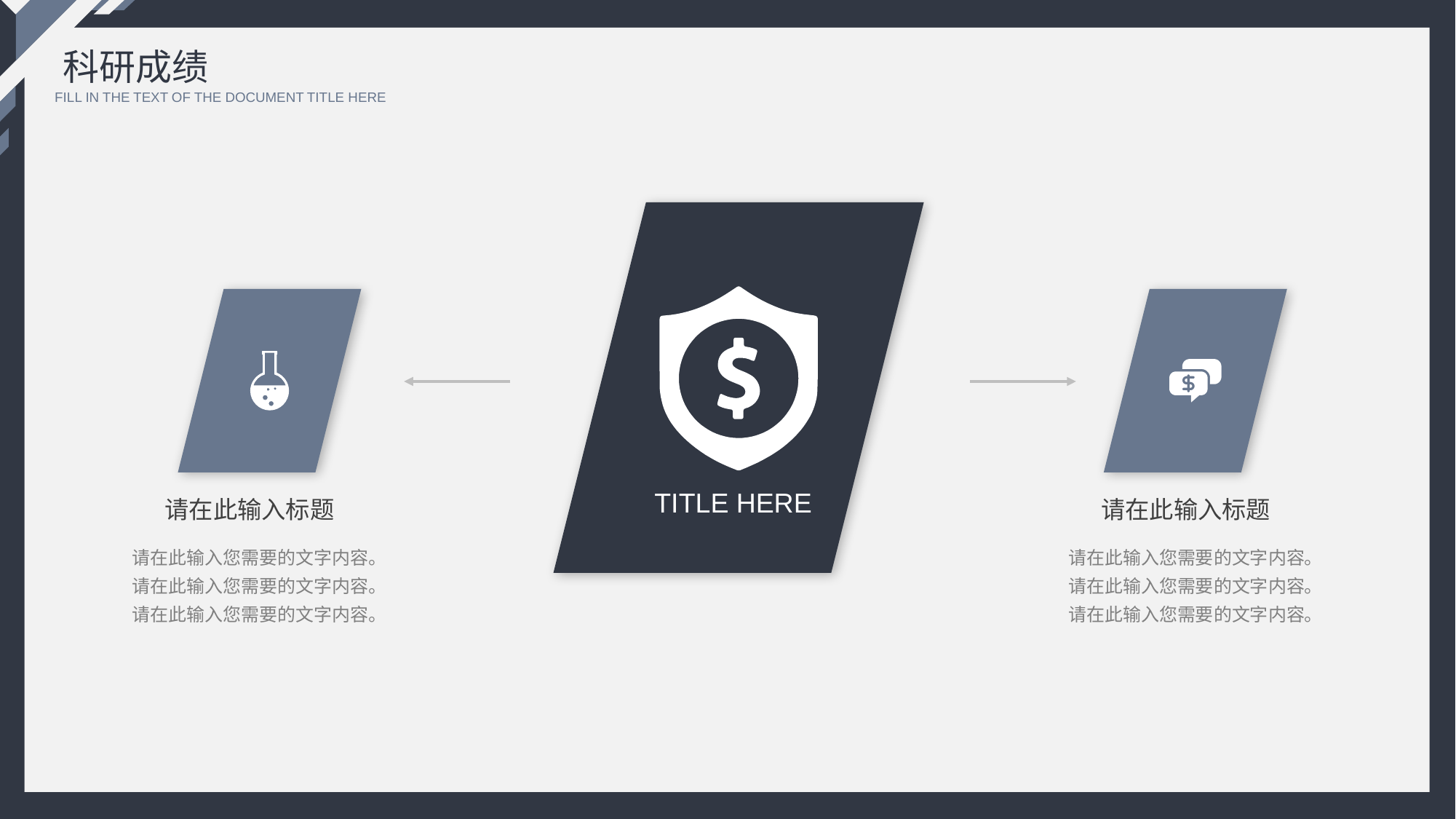

科研成绩
FILL IN THE TEXT OF THE DOCUMENT TITLE HERE

TITLE HERE
请在此输入标题
请在此输入标题
请在此输入您需要的文字内容。请在此输入您需要的文字内容。请在此输入您需要的文字内容。
请在此输入您需要的文字内容。请在此输入您需要的文字内容。请在此输入您需要的文字内容。